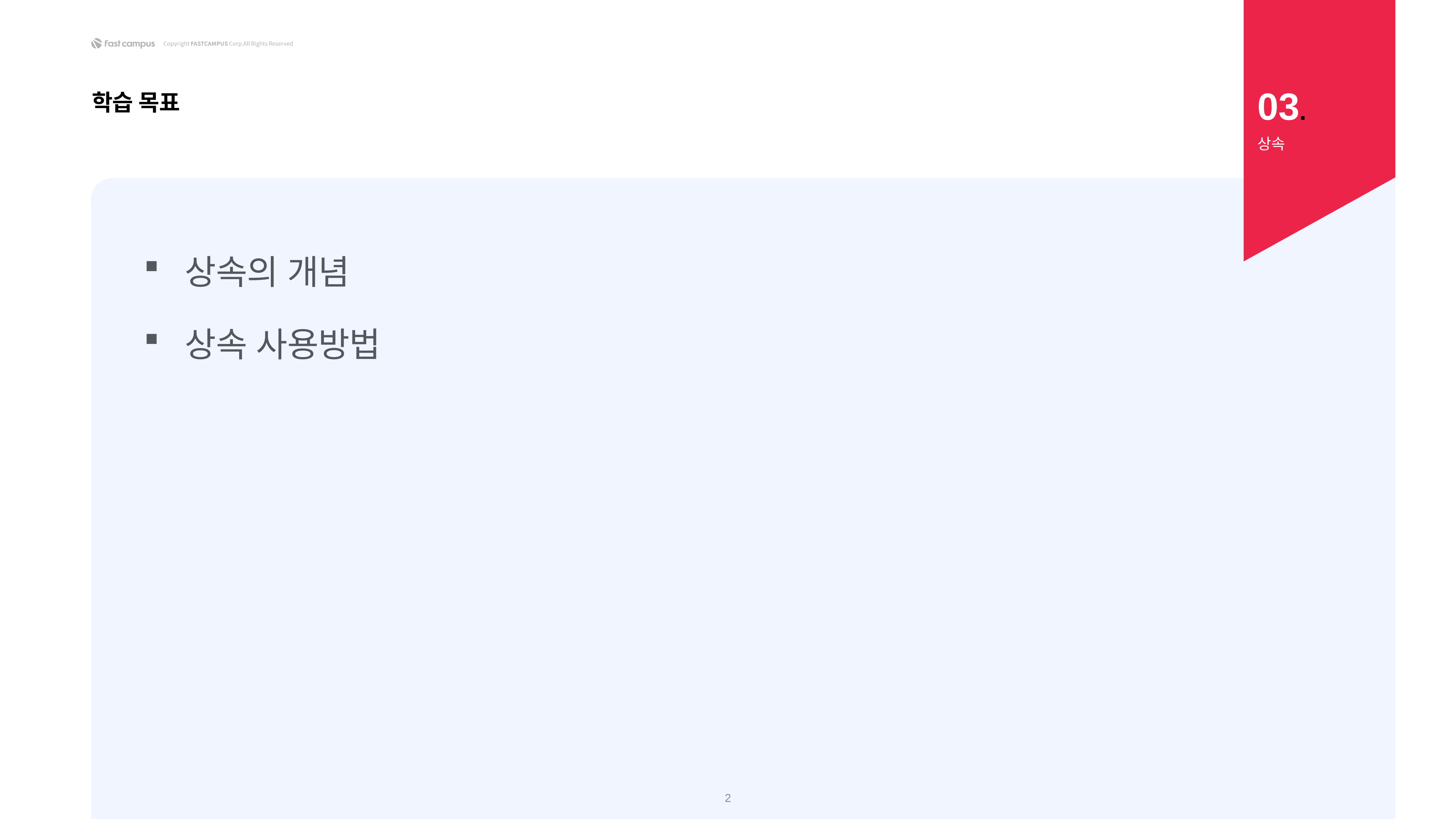

03.
학습 목표
상속
상속의 개념
상속 사용방법
2